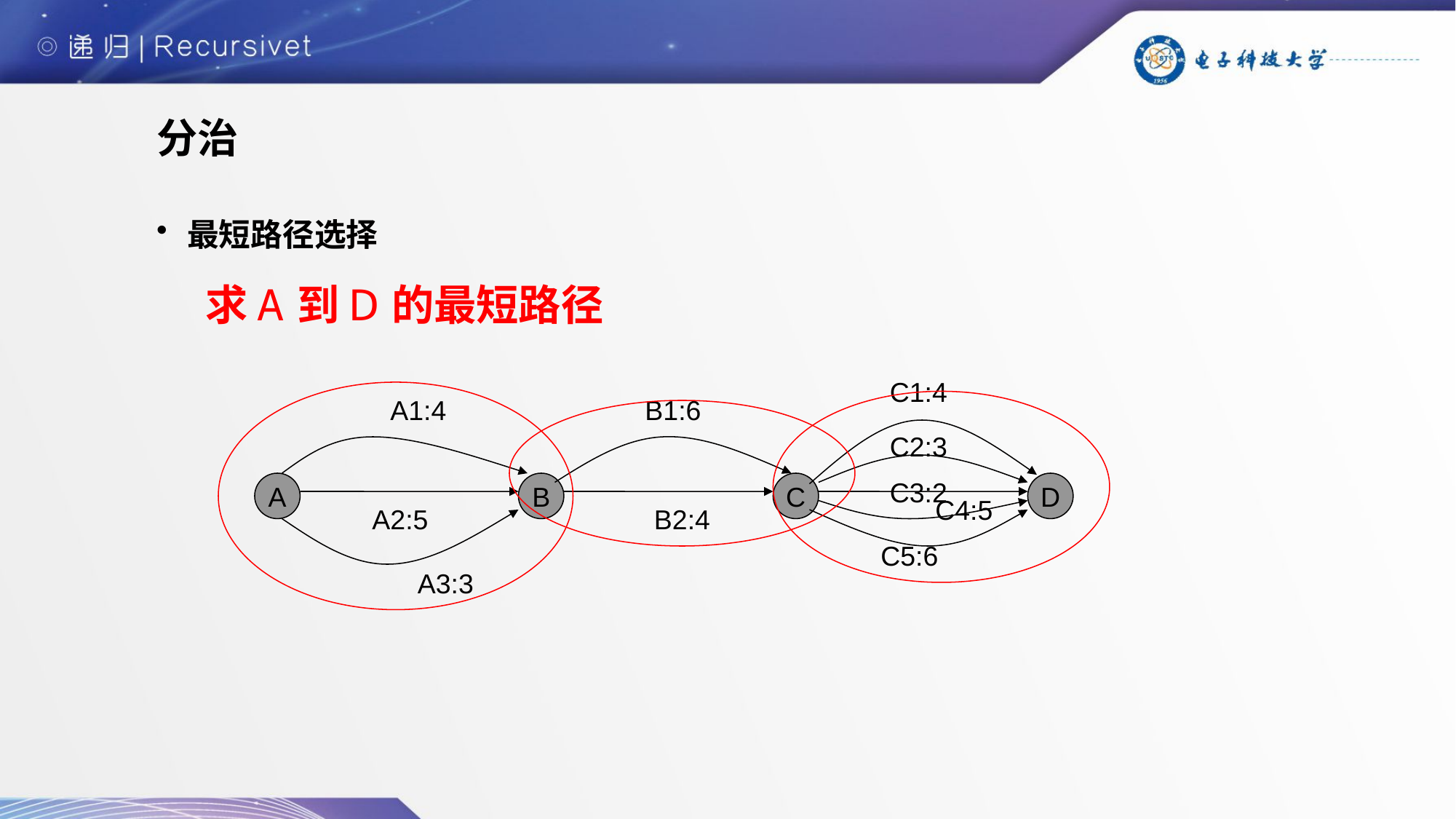

# 分治
最短路径选择
    求A到D的最短路径
C1:4

A1:4
B1:6

C2:3

A
B
C
C3:2
D

C4:5
A2:5
B2:4

C5:6
A3:3